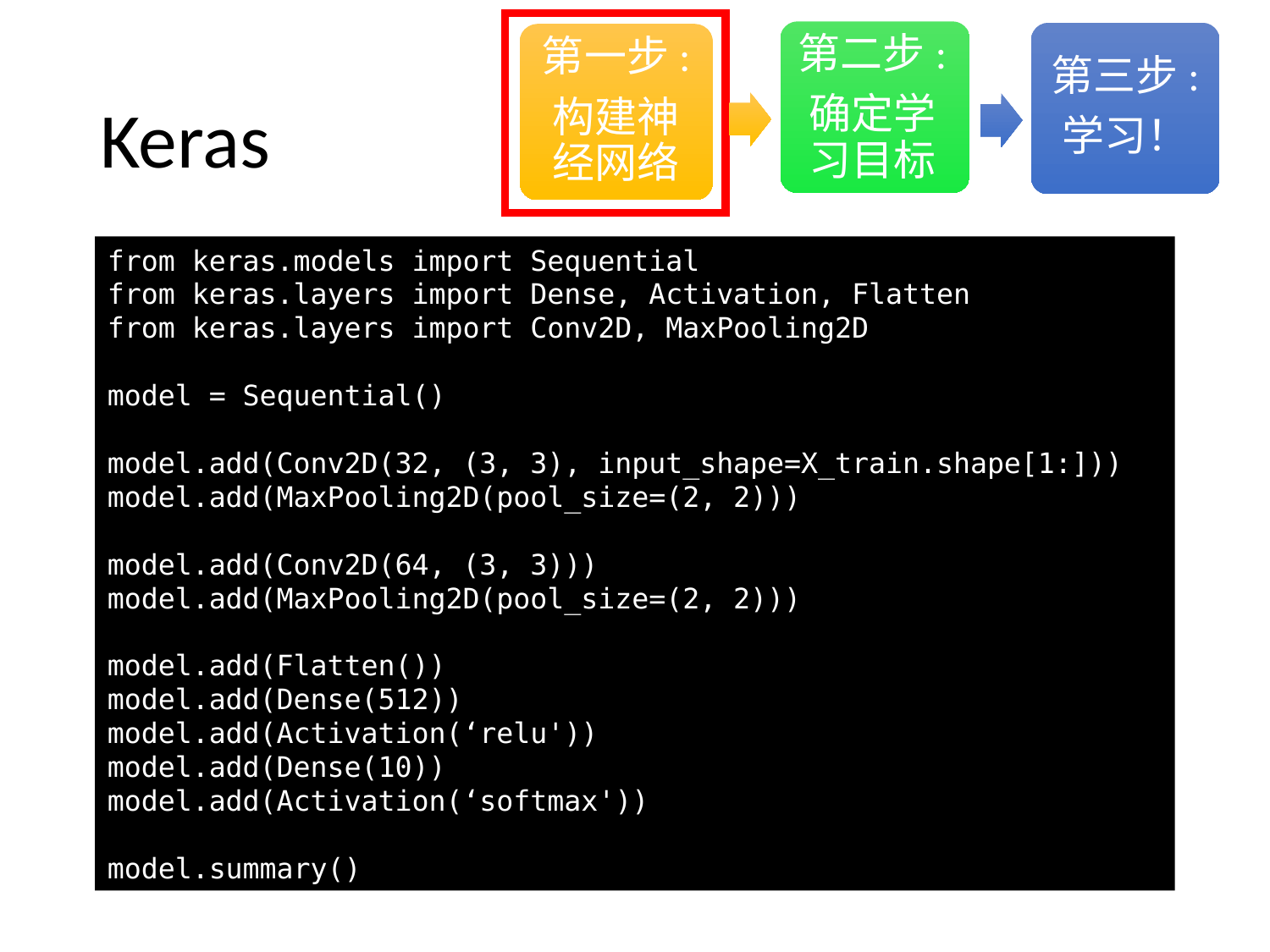

第二步:
确定学习目标

第三步:
学习！

第一步:
构建神经网络

# Keras
from keras.models import Sequential
from keras.layers import Dense, Activation, Flatten
from keras.layers import Conv2D, MaxPooling2D

model = Sequential()

model.add(Conv2D(32, (3, 3), input_shape=X_train.shape[1:]))
model.add(MaxPooling2D(pool_size=(2, 2)))

model.add(Conv2D(64, (3, 3)))
model.add(MaxPooling2D(pool_size=(2, 2)))

model.add(Flatten())
model.add(Dense(512))
model.add(Activation(‘relu'))
model.add(Dense(10))
model.add(Activation(‘softmax'))

model.summary()